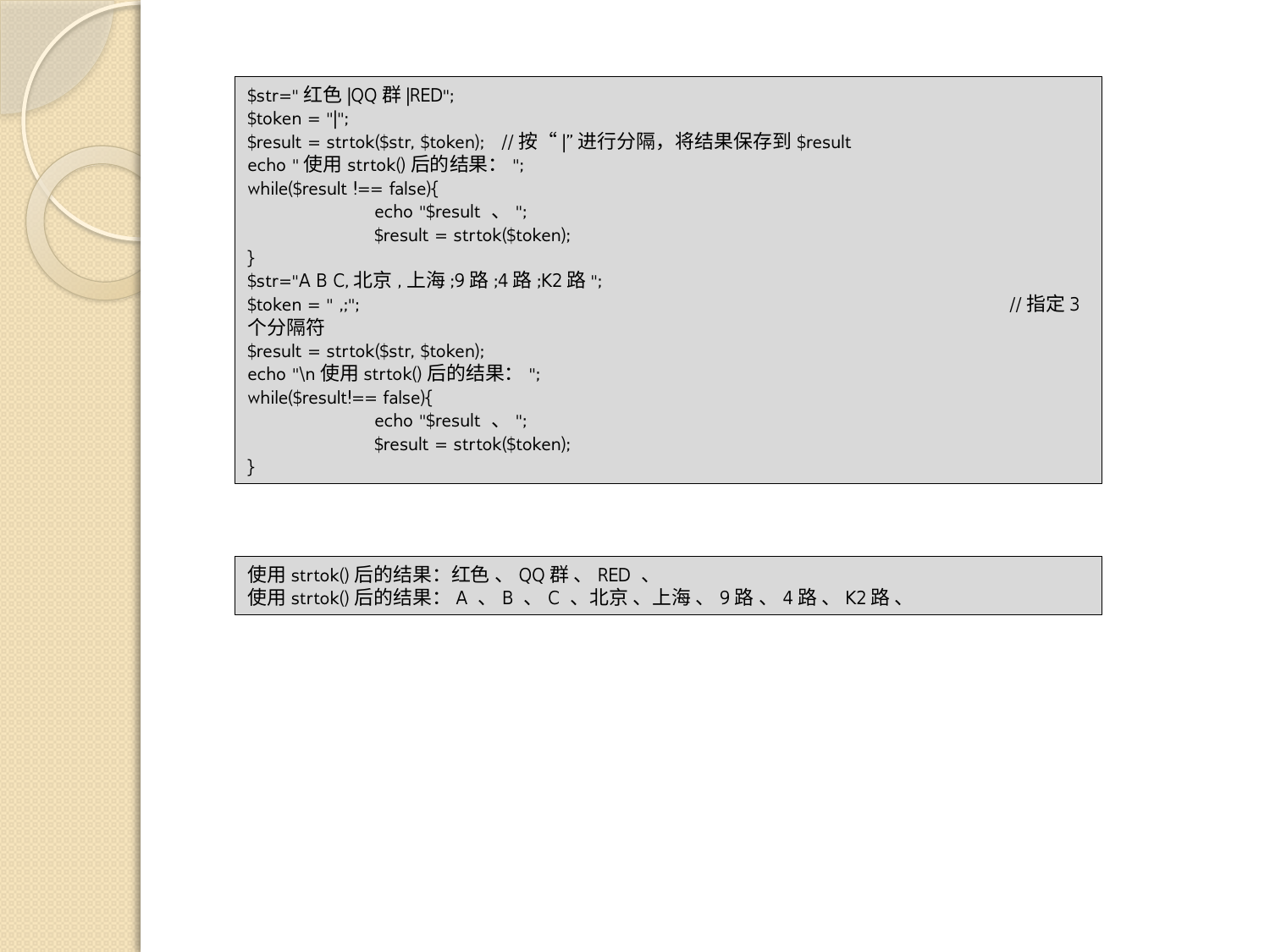

$str="红色|QQ群|RED";
$token = "|";
$result = strtok($str, $token);	//按“|”进行分隔，将结果保存到$result
echo "使用strtok()后的结果：";
while($result !== false){
	echo "$result 、";
	$result = strtok($token);
}
$str="A B C,北京,上海;9路;4路;K2路";
$token = " ,;";						//指定3个分隔符
$result = strtok($str, $token);
echo "\n使用strtok()后的结果：";
while($result!== false){
	echo "$result 、";
	$result = strtok($token);
}
使用strtok()后的结果：红色 、QQ群 、RED 、
使用strtok()后的结果：A 、B 、C 、北京 、上海 、9路 、4路 、K2路 、